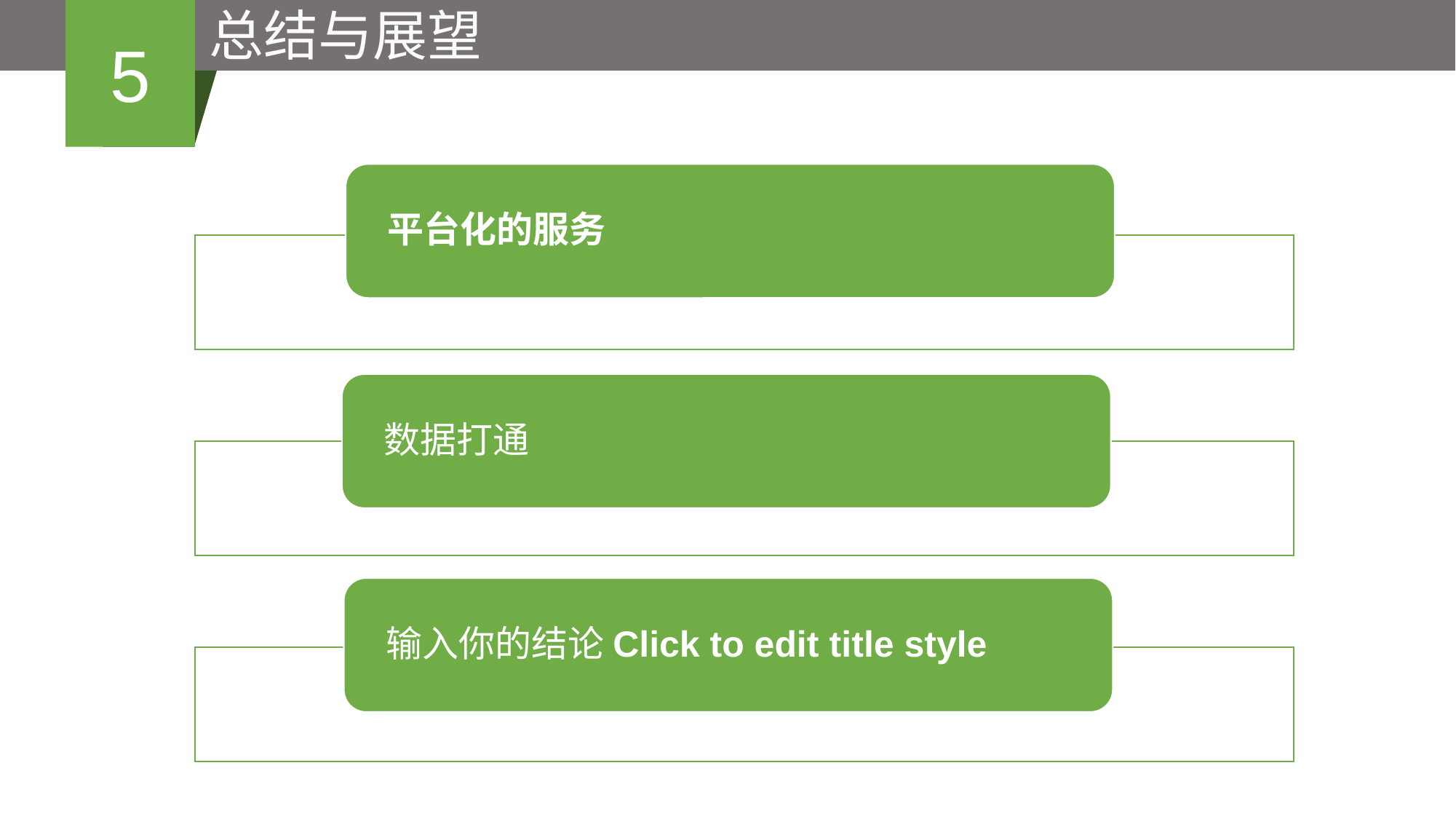

总结与展望

5

平台化的服务
数据打通
输入你的结论Click to edit title style